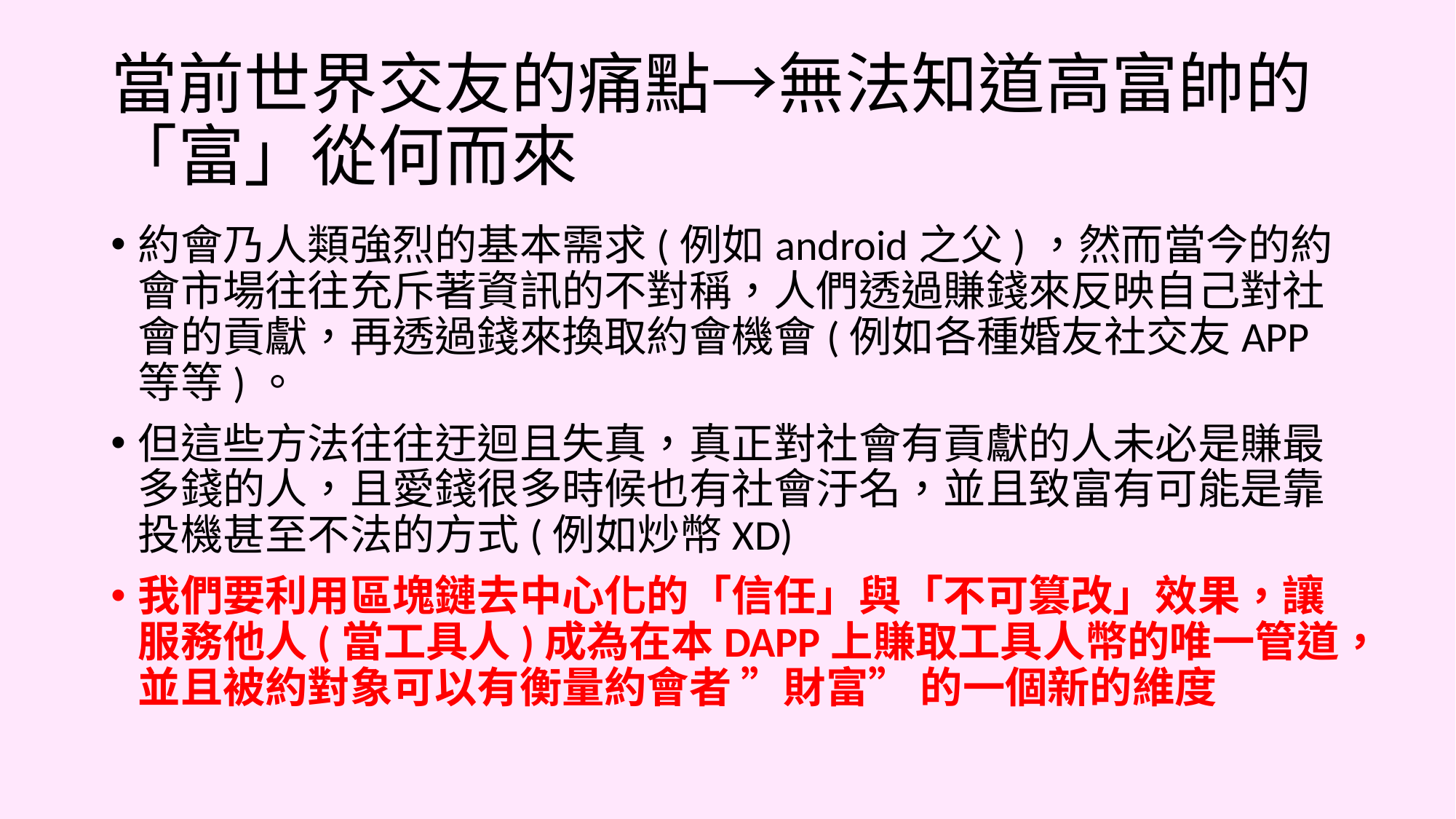

# 當前世界交友的痛點→無法知道高富帥的「富」從何而來
約會乃人類強烈的基本需求(例如android之父)，然而當今的約會市場往往充斥著資訊的不對稱，人們透過賺錢來反映自己對社會的貢獻，再透過錢來換取約會機會(例如各種婚友社交友APP等等)。
但這些方法往往迂迴且失真，真正對社會有貢獻的人未必是賺最多錢的人，且愛錢很多時候也有社會汙名，並且致富有可能是靠投機甚至不法的方式(例如炒幣XD)
我們要利用區塊鏈去中心化的「信任」與「不可篡改」效果，讓服務他人(當工具人)成為在本DAPP上賺取工具人幣的唯一管道，並且被約對象可以有衡量約會者 ”財富” 的一個新的維度